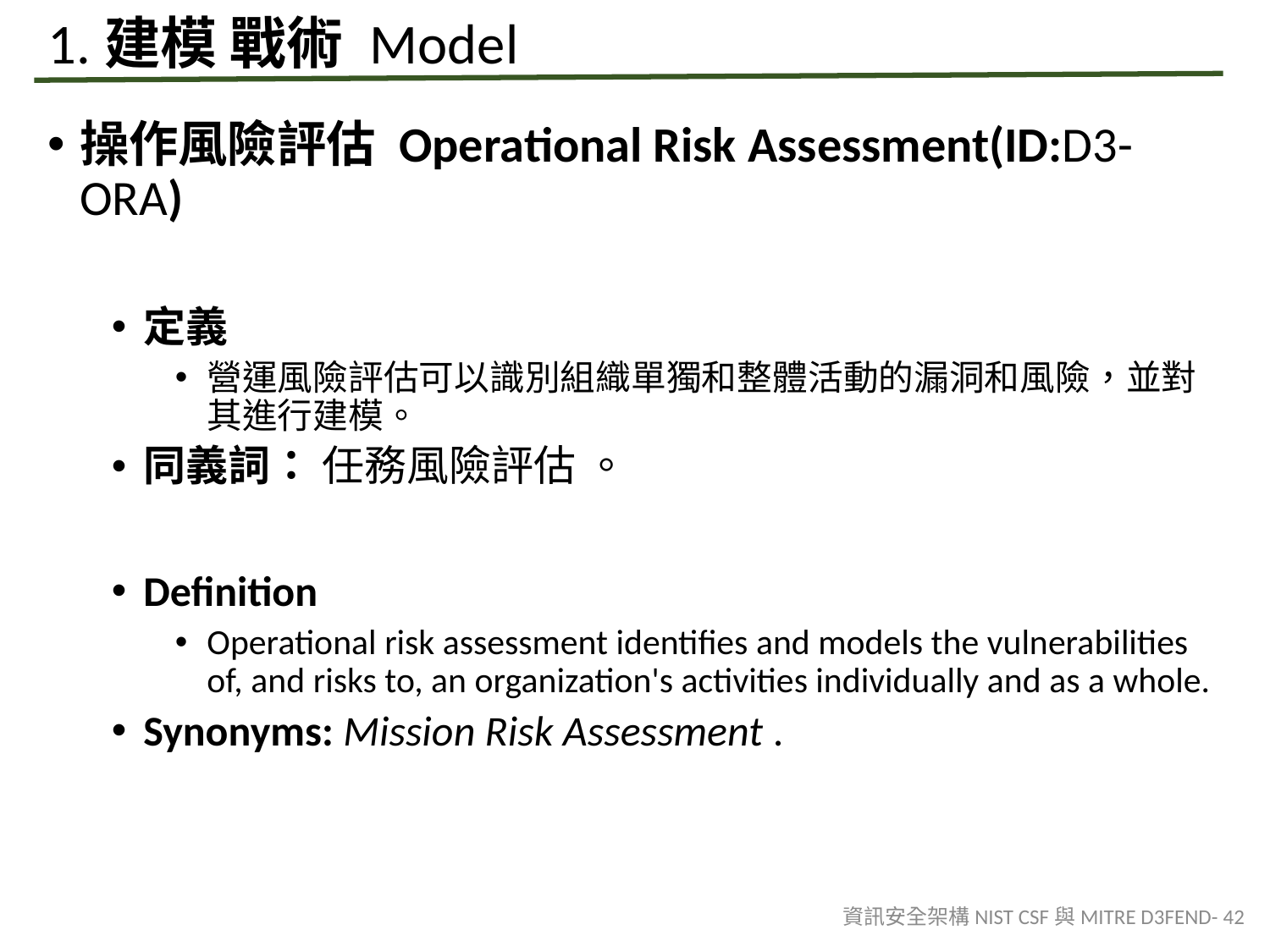

# 1.建模 戰術 Model
操作風險評估 Operational Risk Assessment(ID:D3-ORA)

定義
營運風險評估可以識別組織單獨和整體活動的漏洞和風險，並對其進行建模。
同義詞： 任務風險評估 。

Definition
Operational risk assessment identifies and models the vulnerabilities of, and risks to, an organization's activities individually and as a whole.
Synonyms: Mission Risk Assessment .
資訊安全架構NIST CSF與MITRE D3FEND- 42